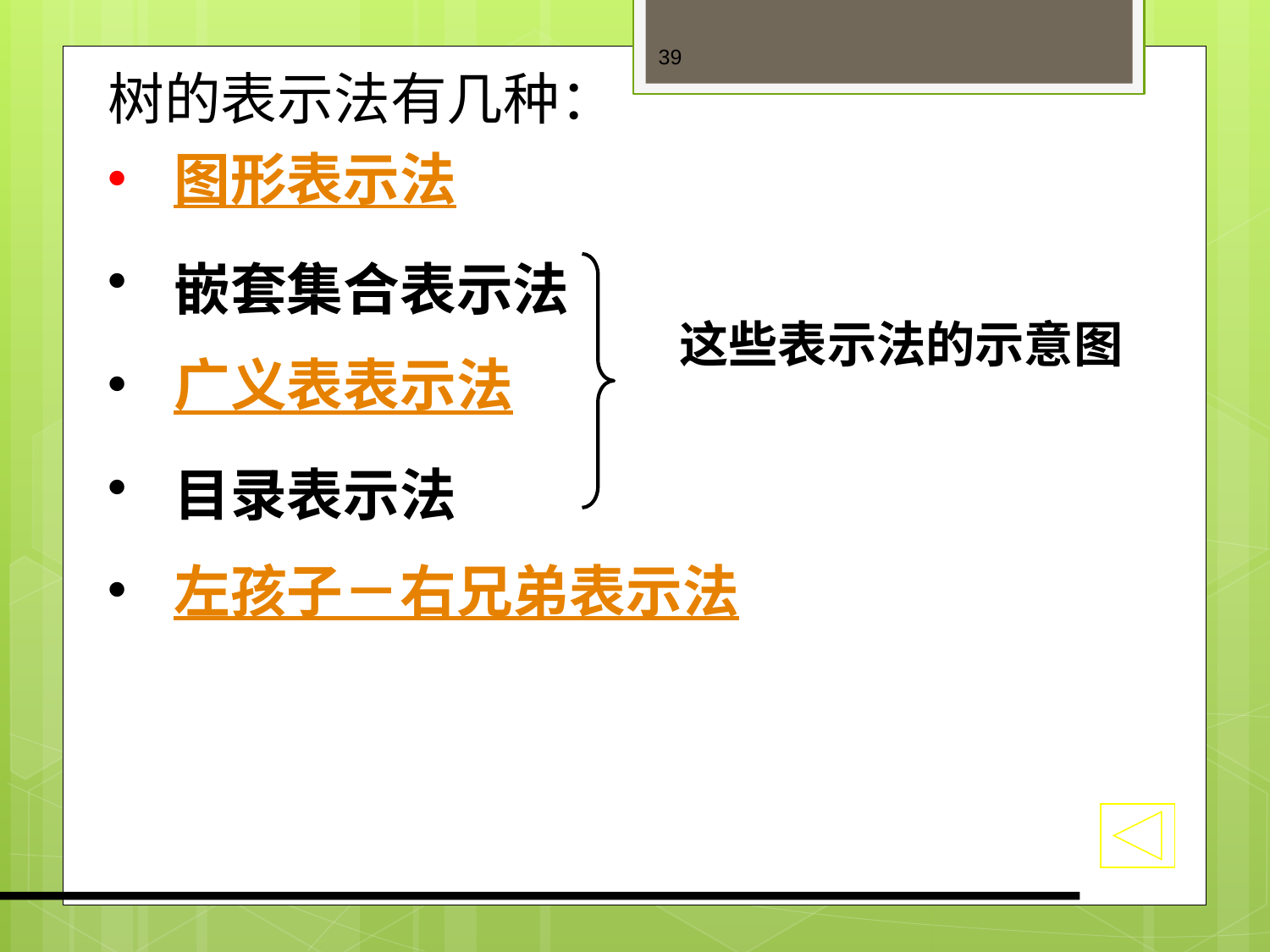

# 树的表示法有几种：
图形表示法
嵌套集合表示法
广义表表示法
目录表示法
左孩子－右兄弟表示法

这些表示法的示意图

39